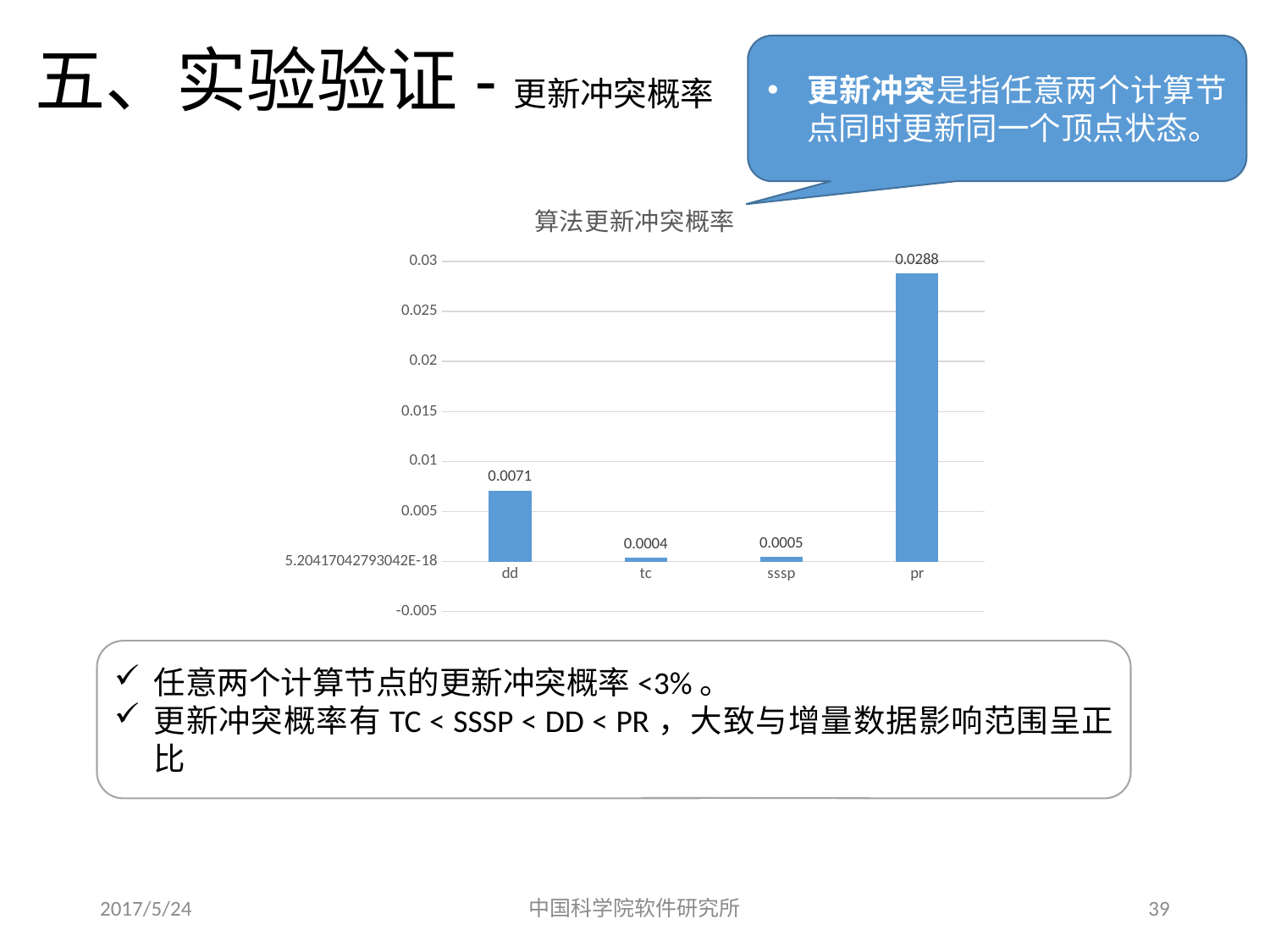

更新冲突是指任意两个计算节点同时更新同一个顶点状态。
五、实验验证-更新冲突概率

### Chart: 算法更新冲突概率

| Category |  |
|---|---|
| dd | 0.0071 |
| tc | 0.0004 |
| sssp | 0.0005 |
| pr | 0.0288 |
任意两个计算节点的更新冲突概率<3%。
更新冲突概率有TC < SSSP < DD < PR，大致与增量数据影响范围呈正比

2017/5/24
中国科学院软件研究所
39